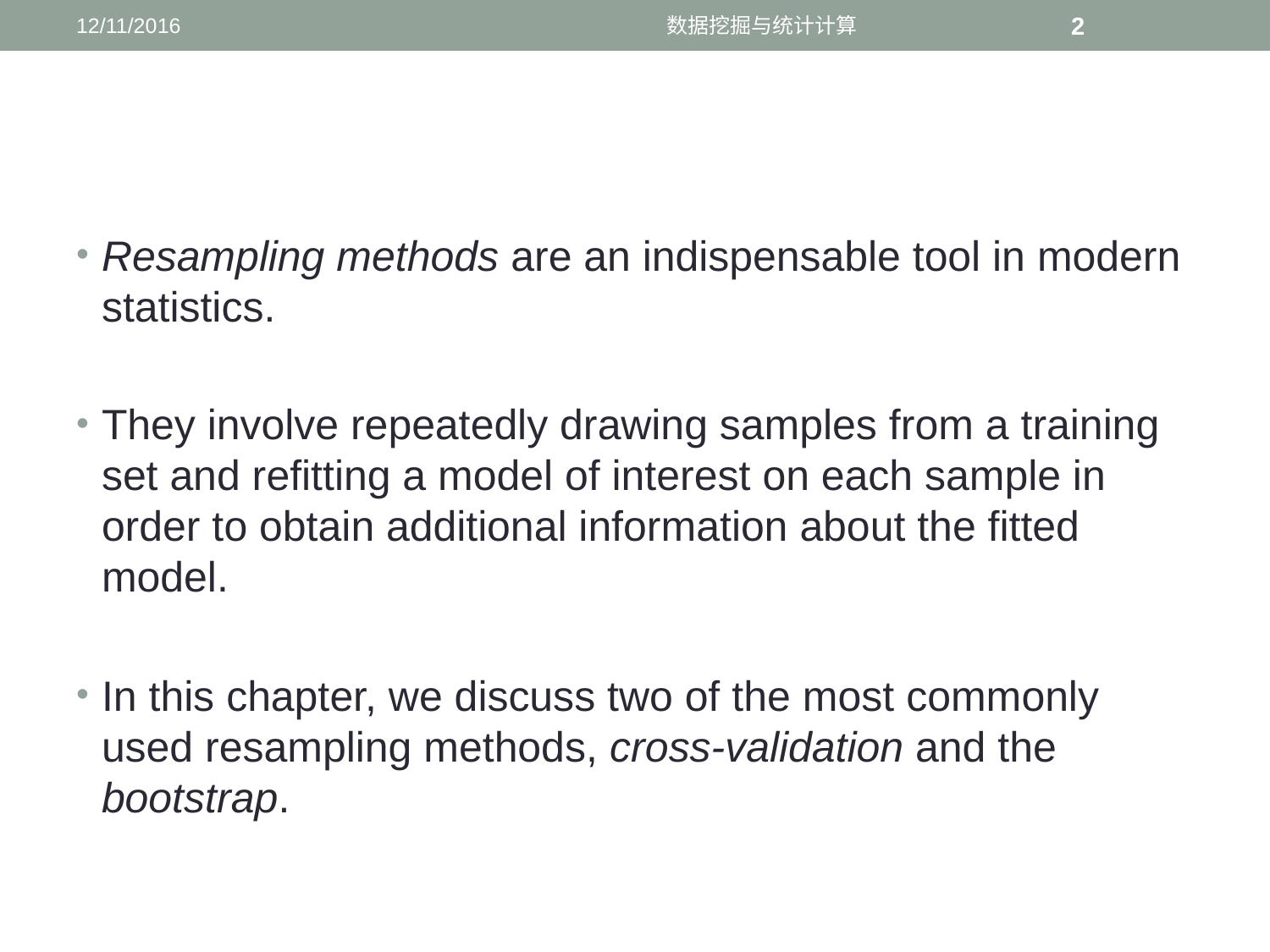

12/11/2016
数据挖掘与统计计算
2
#
Resampling methods are an indispensable tool in modern statistics.

They involve repeatedly drawing samples from a training set and refitting a model of interest on each sample in order to obtain additional information about the fitted model.

In this chapter, we discuss two of the most commonly
used resampling methods, cross-validation and the bootstrap.